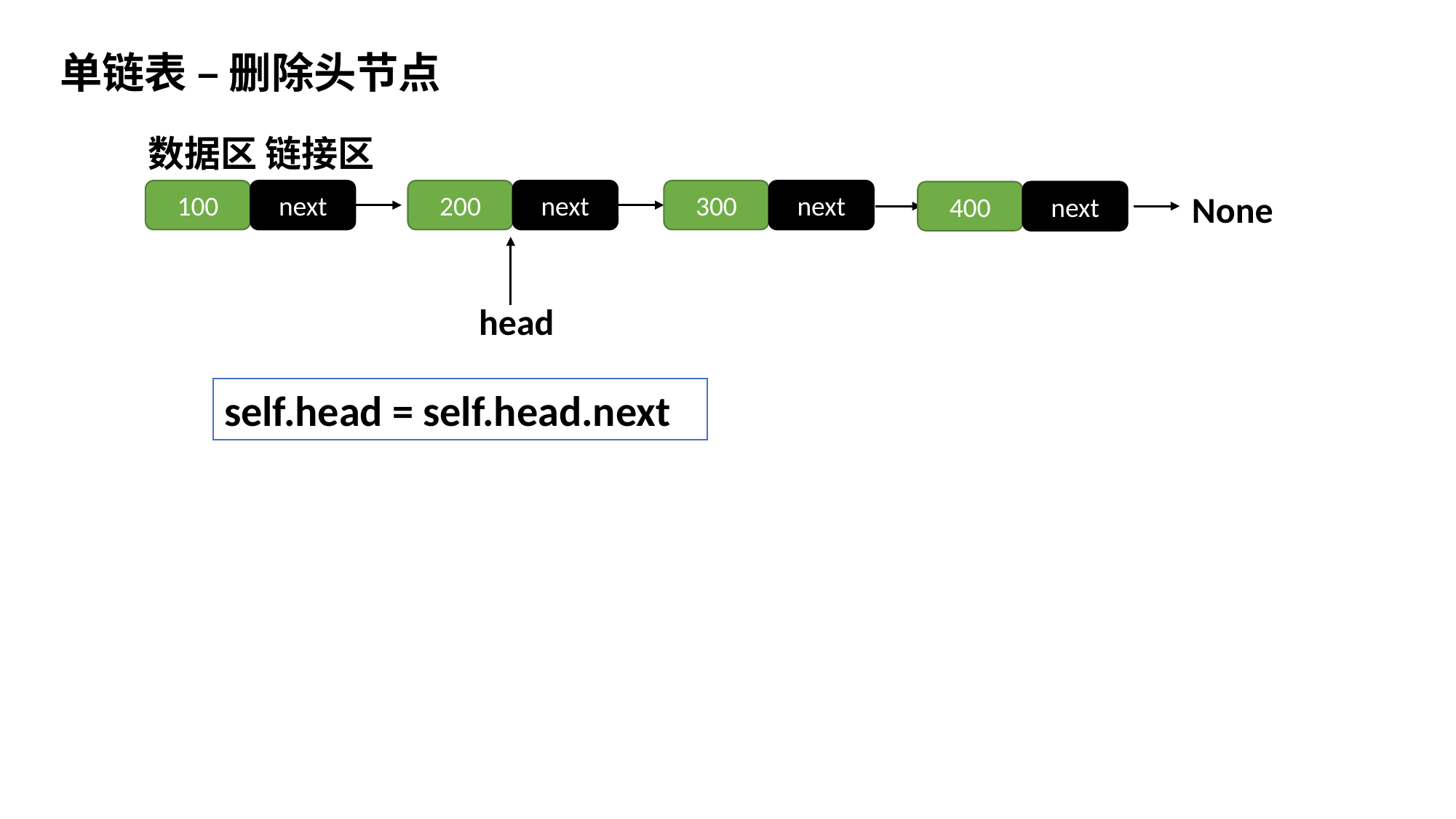

单链表 – 删除头节点
数据区 链接区
100
next
200
next
300
next
400
next
None
head
self.head = self.head.next